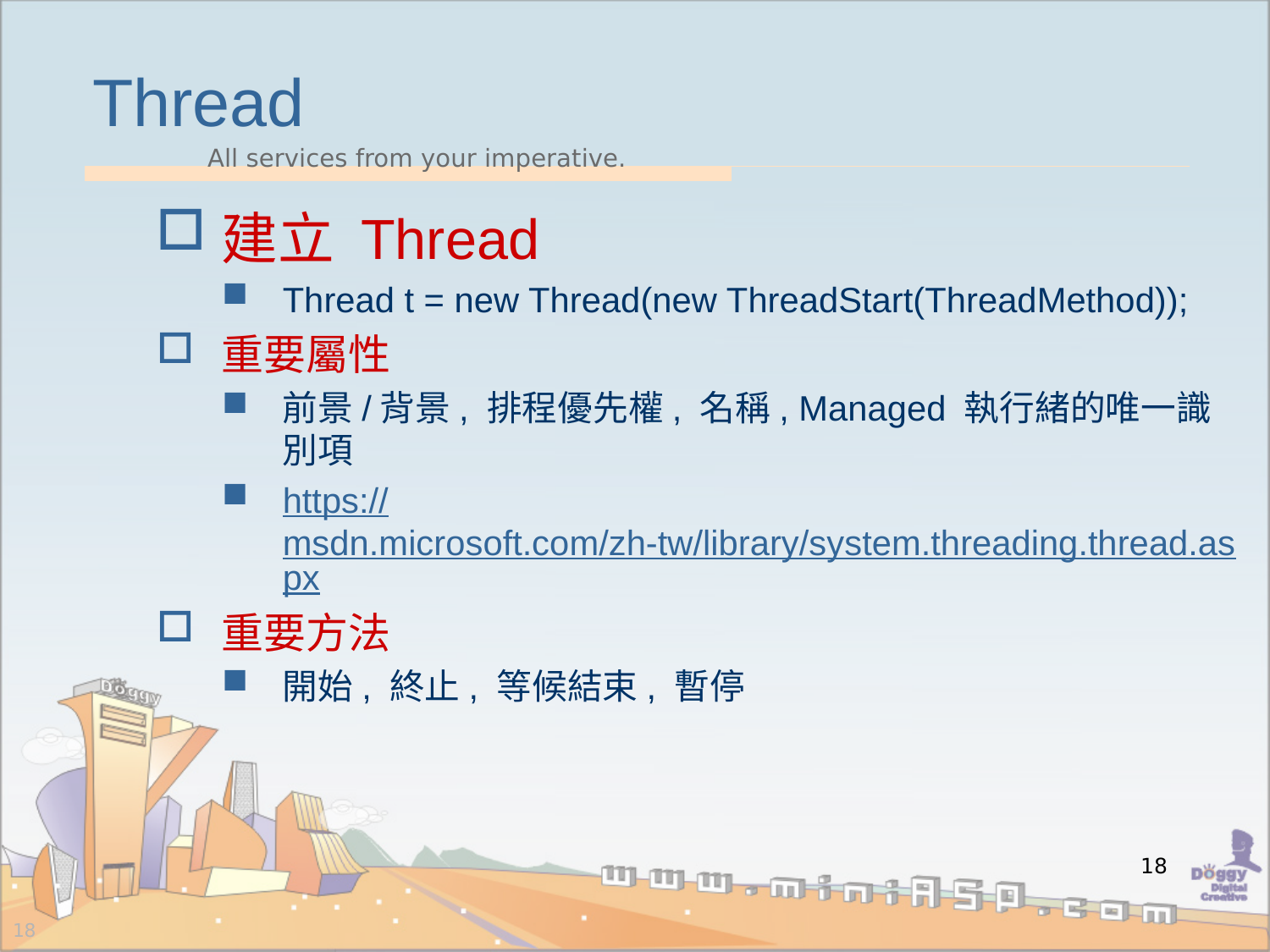

# Thread
建立 Thread
Thread t = new Thread(new ThreadStart(ThreadMethod));
重要屬性
前景/背景, 排程優先權, 名稱, Managed 執行緒的唯一識別項
https://msdn.microsoft.com/zh-tw/library/system.threading.thread.aspx
重要方法
開始, 終止, 等候結束, 暫停

18